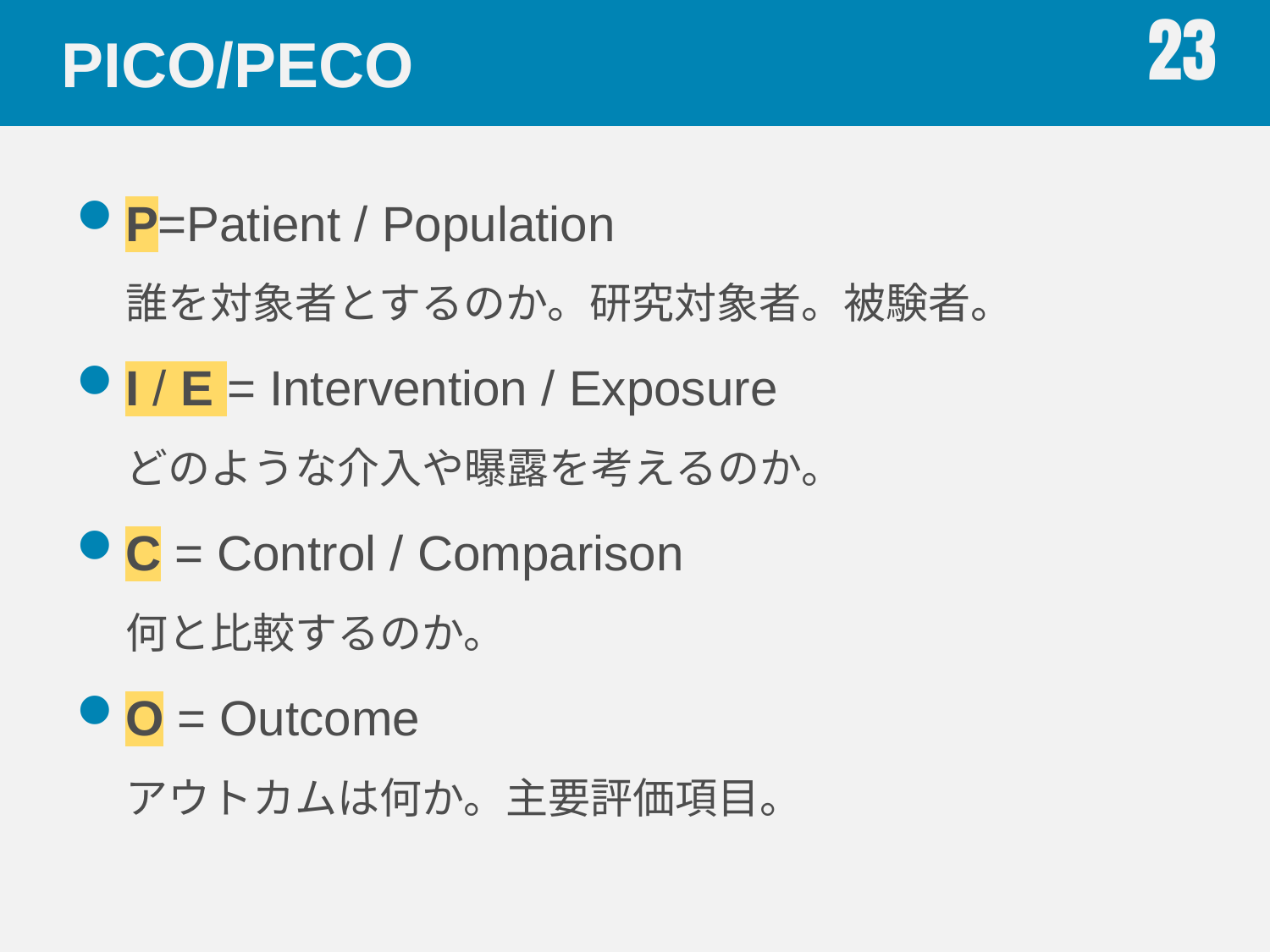

# PICO/PECO
23
P=Patient / Population
誰を対象者とするのか。研究対象者。被験者。
I / E = Intervention / Exposure
どのような介入や曝露を考えるのか。
C = Control / Comparison
何と比較するのか。
O = Outcome
アウトカムは何か。主要評価項目。